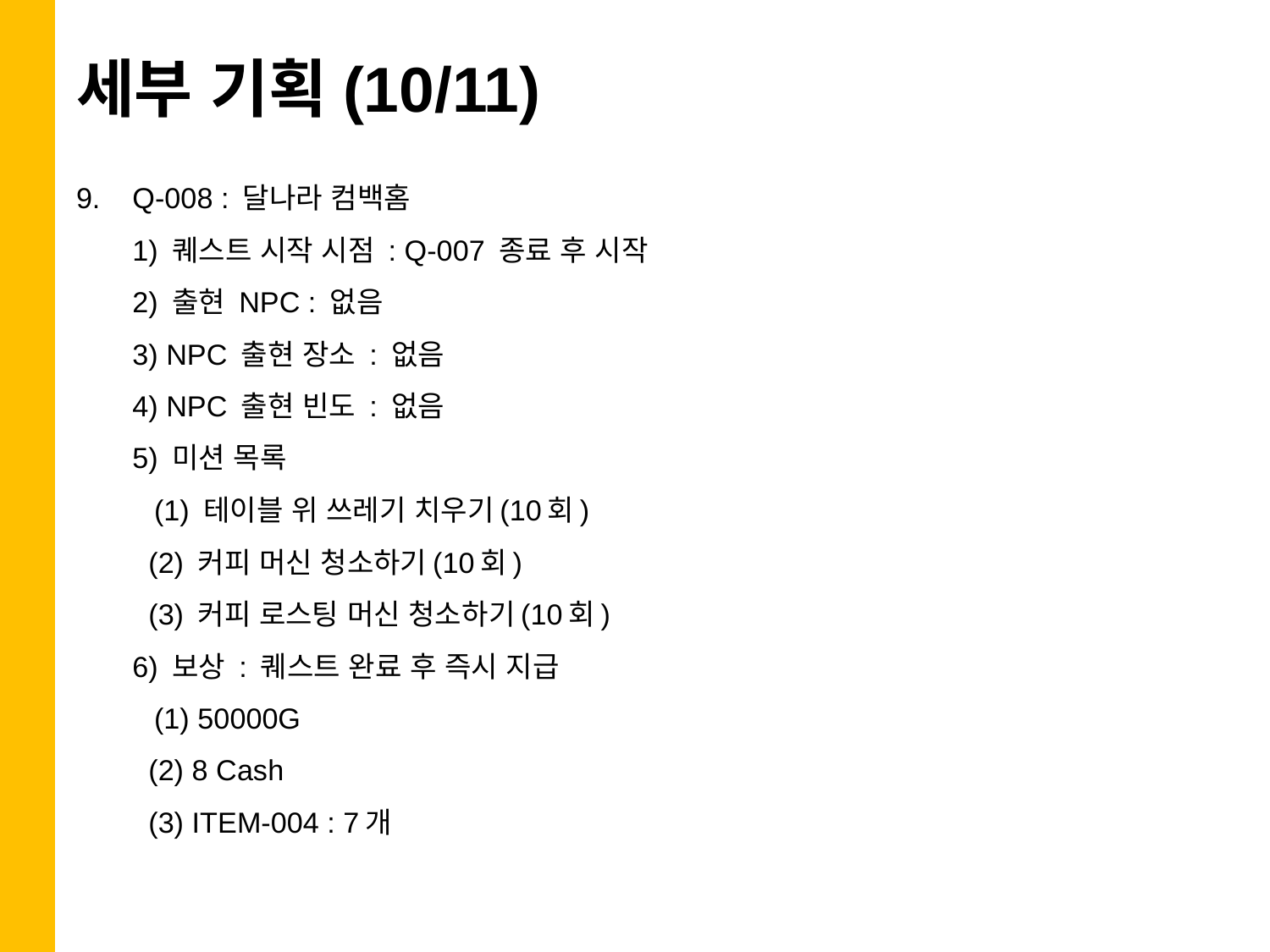

# 세부 기획(10/11)
Q-008 : 달나라 컴백홈
1) 퀘스트 시작 시점 : Q-007 종료 후 시작
2) 출현 NPC : 없음
3) NPC 출현 장소 : 없음
4) NPC 출현 빈도 : 없음
5) 미션 목록
  (1) 테이블 위 쓰레기 치우기(10회)
  (2) 커피 머신 청소하기(10회)
  (3) 커피 로스팅 머신 청소하기(10회)
6) 보상 : 퀘스트 완료 후 즉시 지급
  (1) 50000G
  (2) 8 Cash
  (3) ITEM-004 : 7개